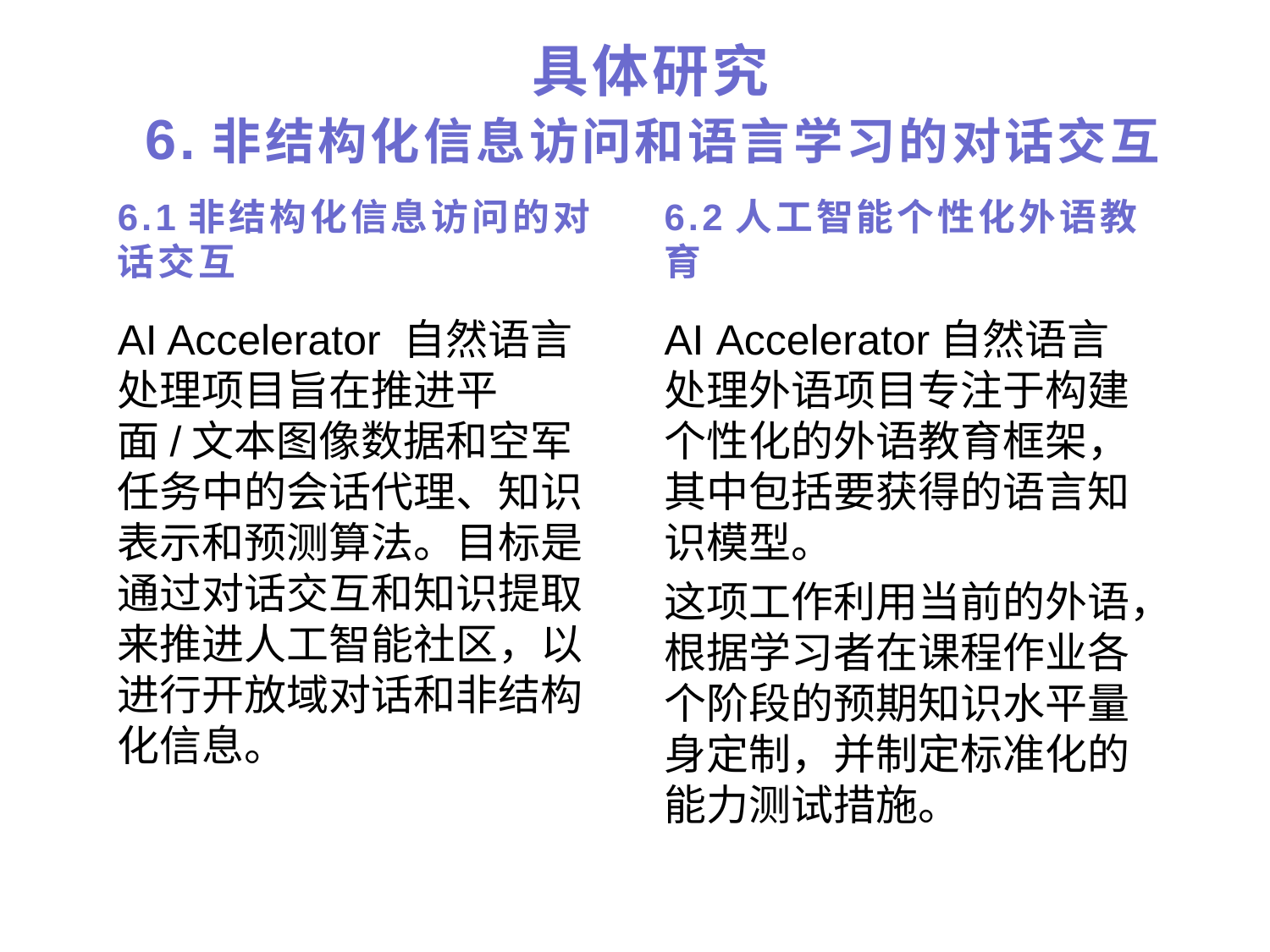

# 具体研究 6.非结构化信息访问和语言学习的对话交互
6.1非结构化信息访问的对话交互
6.2人工智能个性化外语教育
AI Accelerator 自然语言处理项目旨在推进平面/文本图像数据和空军任务中的会话代理、知识表示和预测算法。目标是通过对话交互和知识提取来推进人工智能社区，以进行开放域对话和非结构化信息。

AI Accelerator自然语言处理外语项目专注于构建个性化的外语教育框架，其中包括要获得的语言知识模型。
这项工作利用当前的外语，根据学习者在课程作业各个阶段的预期知识水平量身定制，并制定标准化的能力测试措施。